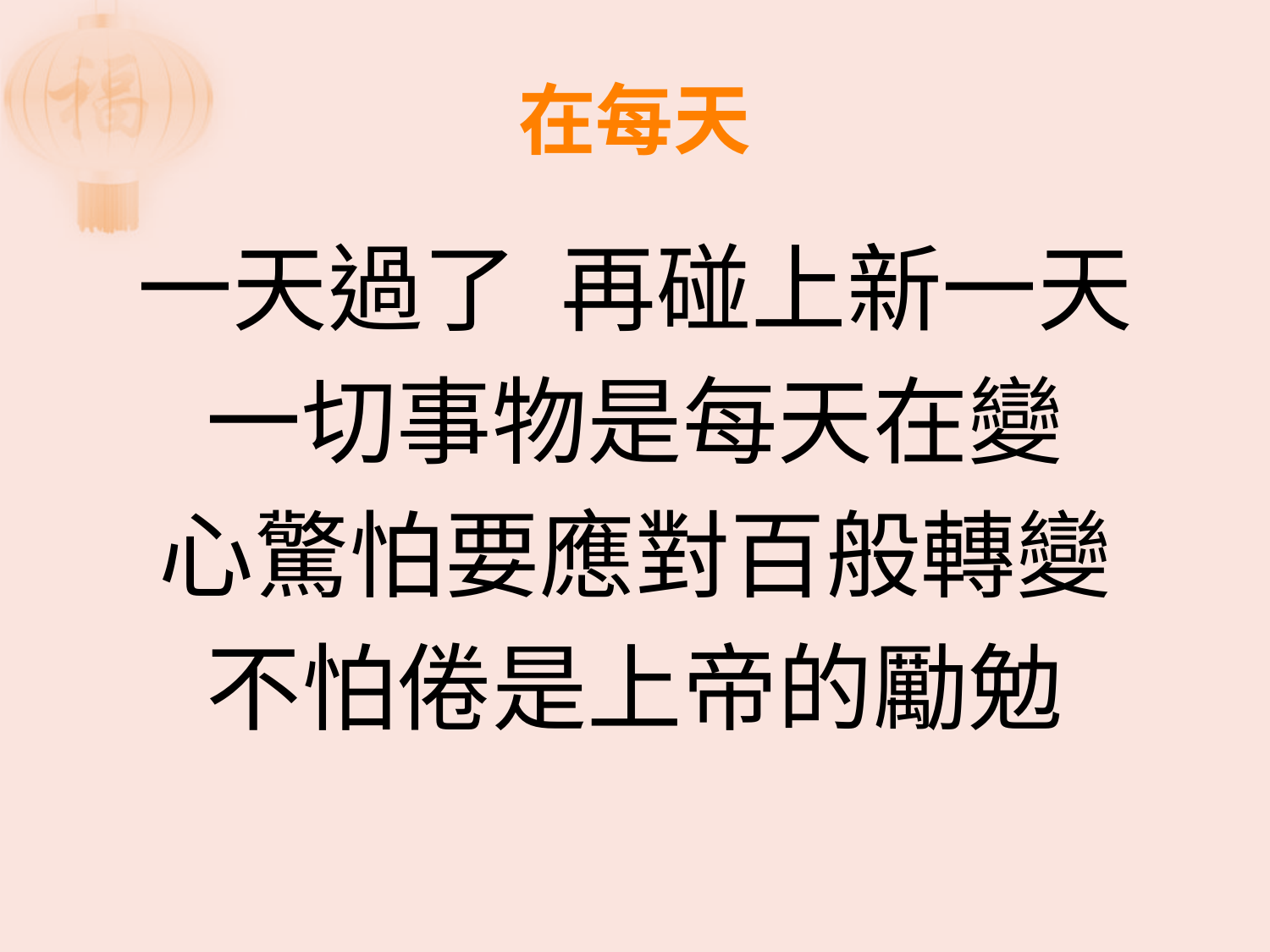

# 在每天
一天過了  再碰上新一天
一切事物是每天在變
心驚怕要應對百般轉變
不怕倦是上帝的勵勉